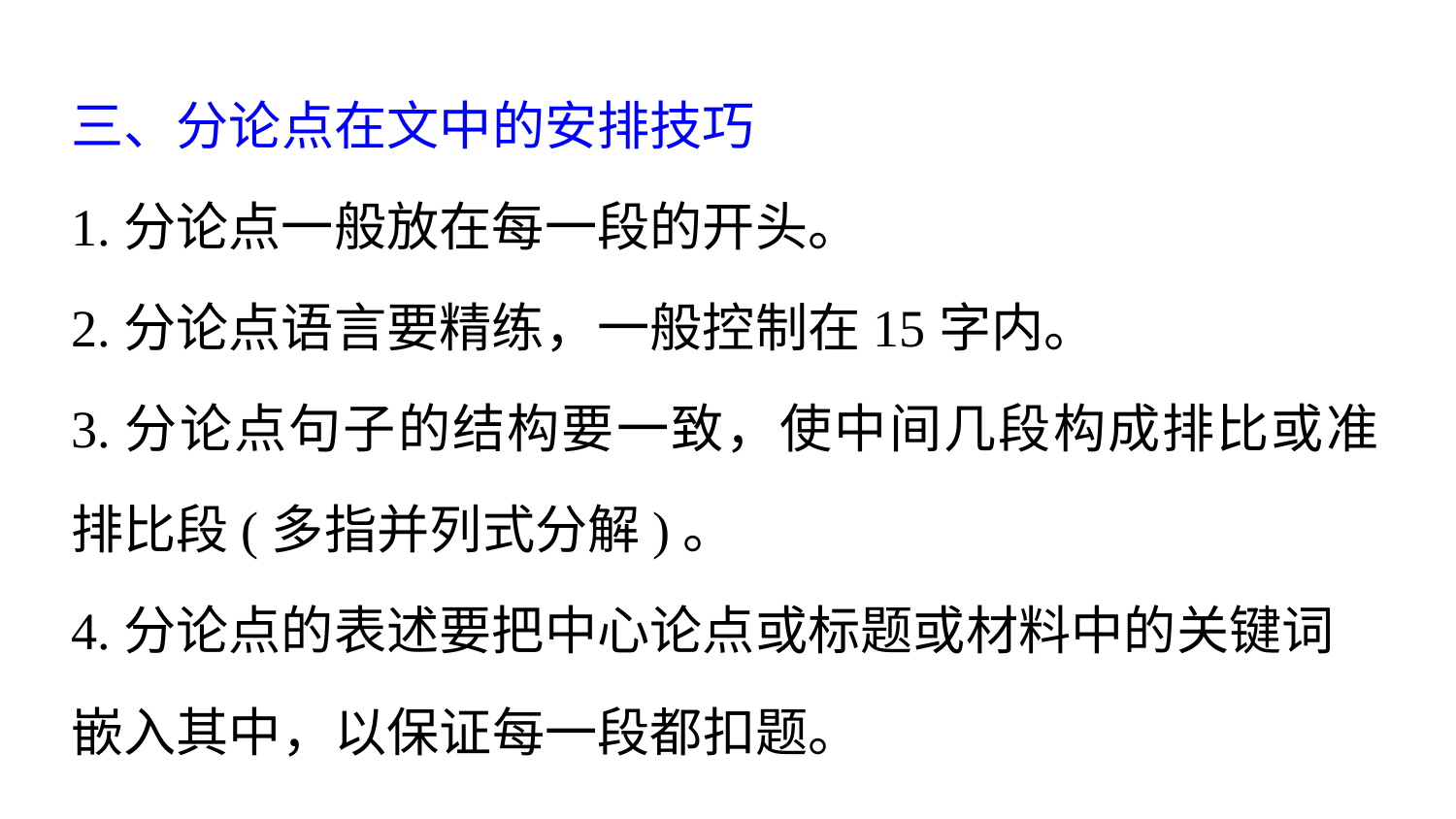

三、分论点在文中的安排技巧
1.分论点一般放在每一段的开头。
2.分论点语言要精练，一般控制在15字内。
3.分论点句子的结构要一致，使中间几段构成排比或准排比段(多指并列式分解)。
4.分论点的表述要把中心论点或标题或材料中的关键词嵌入其中，以保证每一段都扣题。